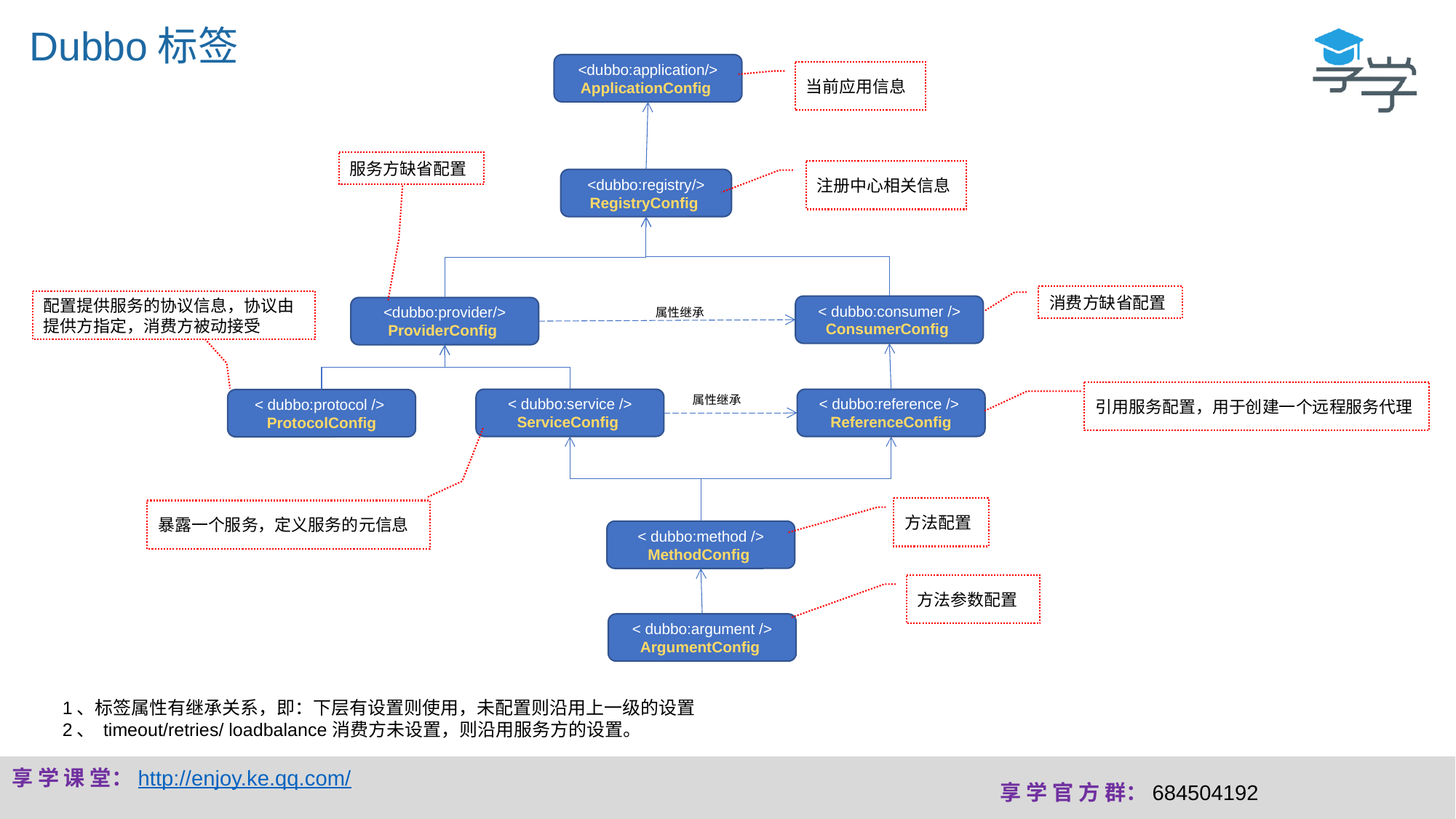

Dubbo标签
<dubbo:application/>
ApplicationConfig
当前应用信息
服务方缺省配置
注册中心相关信息
<dubbo:registry/>
RegistryConfig
消费方缺省配置
配置提供服务的协议信息，协议由提供方指定，消费方被动接受
< dubbo:consumer />
ConsumerConfig
<dubbo:provider/>
ProviderConfig
属性继承
引用服务配置，用于创建一个远程服务代理
属性继承
< dubbo:reference />
ReferenceConfig
< dubbo:service />
ServiceConfig
< dubbo:protocol />
ProtocolConfig
方法配置
暴露一个服务，定义服务的元信息
< dubbo:method />
MethodConfig
方法参数配置
< dubbo:argument />
ArgumentConfig
1、标签属性有继承关系，即：下层有设置则使用，未配置则沿用上一级的设置
2、 timeout/retries/ loadbalance消费方未设置，则沿用服务方的设置。